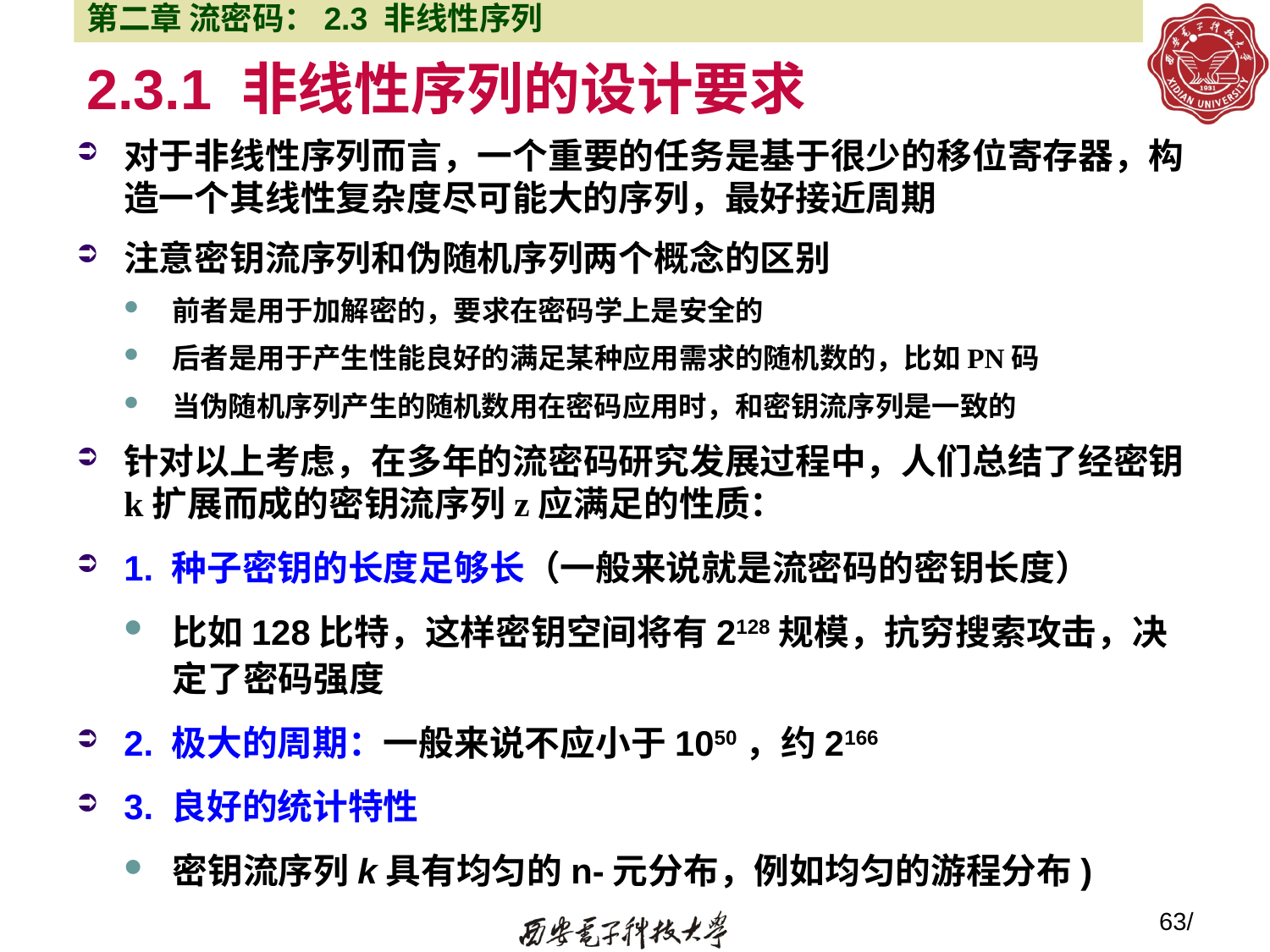

第二章 流密码：2.3 非线性序列
# 2.3.1 非线性序列的设计要求
对于非线性序列而言，一个重要的任务是基于很少的移位寄存器，构造一个其线性复杂度尽可能大的序列，最好接近周期
注意密钥流序列和伪随机序列两个概念的区别
前者是用于加解密的，要求在密码学上是安全的
后者是用于产生性能良好的满足某种应用需求的随机数的，比如PN码
当伪随机序列产生的随机数用在密码应用时，和密钥流序列是一致的
针对以上考虑，在多年的流密码研究发展过程中，人们总结了经密钥k扩展而成的密钥流序列z应满足的性质：
1. 种子密钥的长度足够长（一般来说就是流密码的密钥长度）
比如128比特，这样密钥空间将有2128规模，抗穷搜索攻击，决定了密码强度
2. 极大的周期：一般来说不应小于1050，约2166
3. 良好的统计特性
密钥流序列k具有均匀的n-元分布，例如均匀的游程分布)
63/